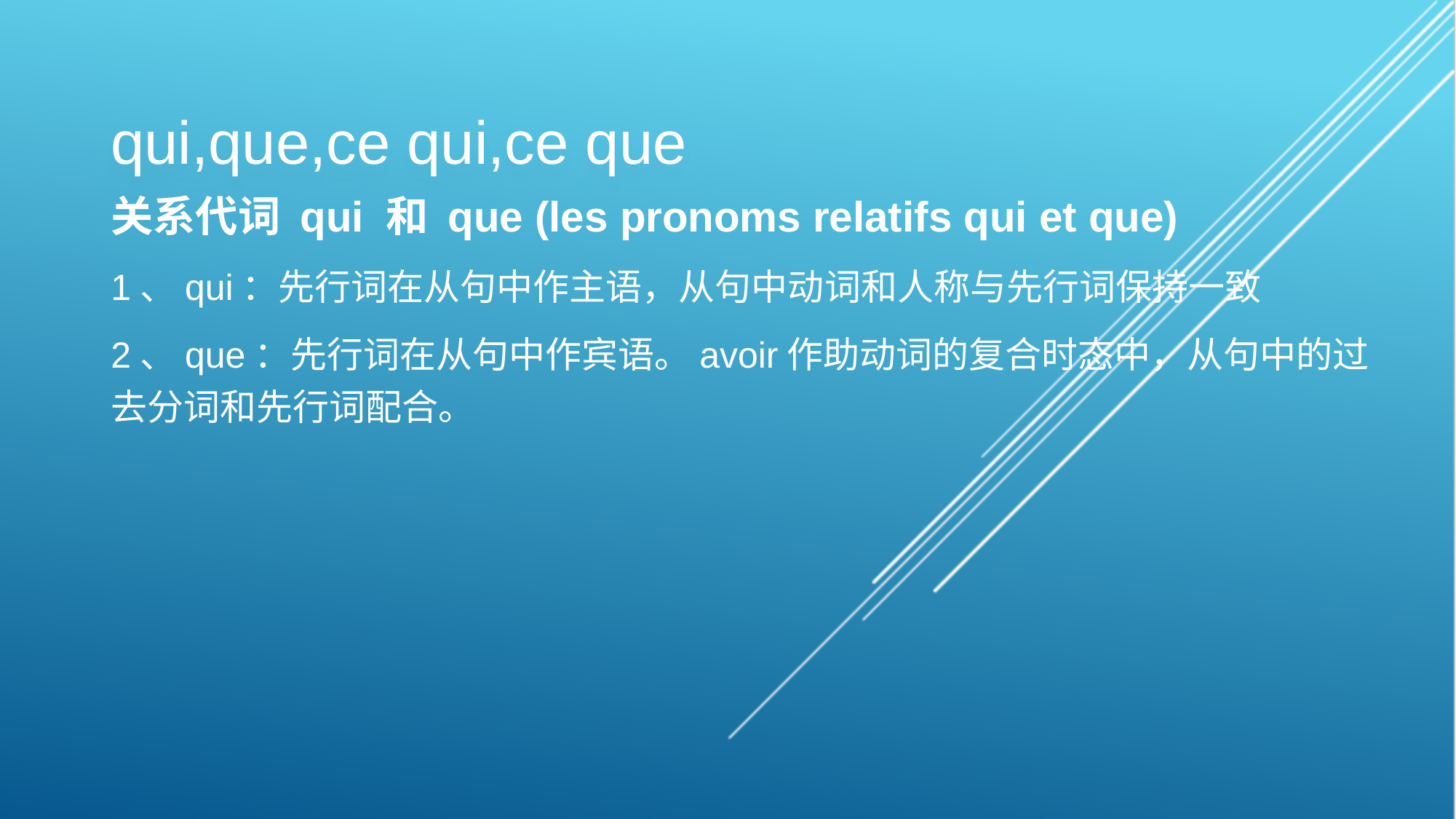

# qui,que,ce qui,ce que
关系代词 qui 和 que (les pronoms relatifs qui et que)
1、qui：先行词在从句中作主语，从句中动词和人称与先行词保持一致
2、que：先行词在从句中作宾语。avoir作助动词的复合时态中，从句中的过去分词和先行词配合。